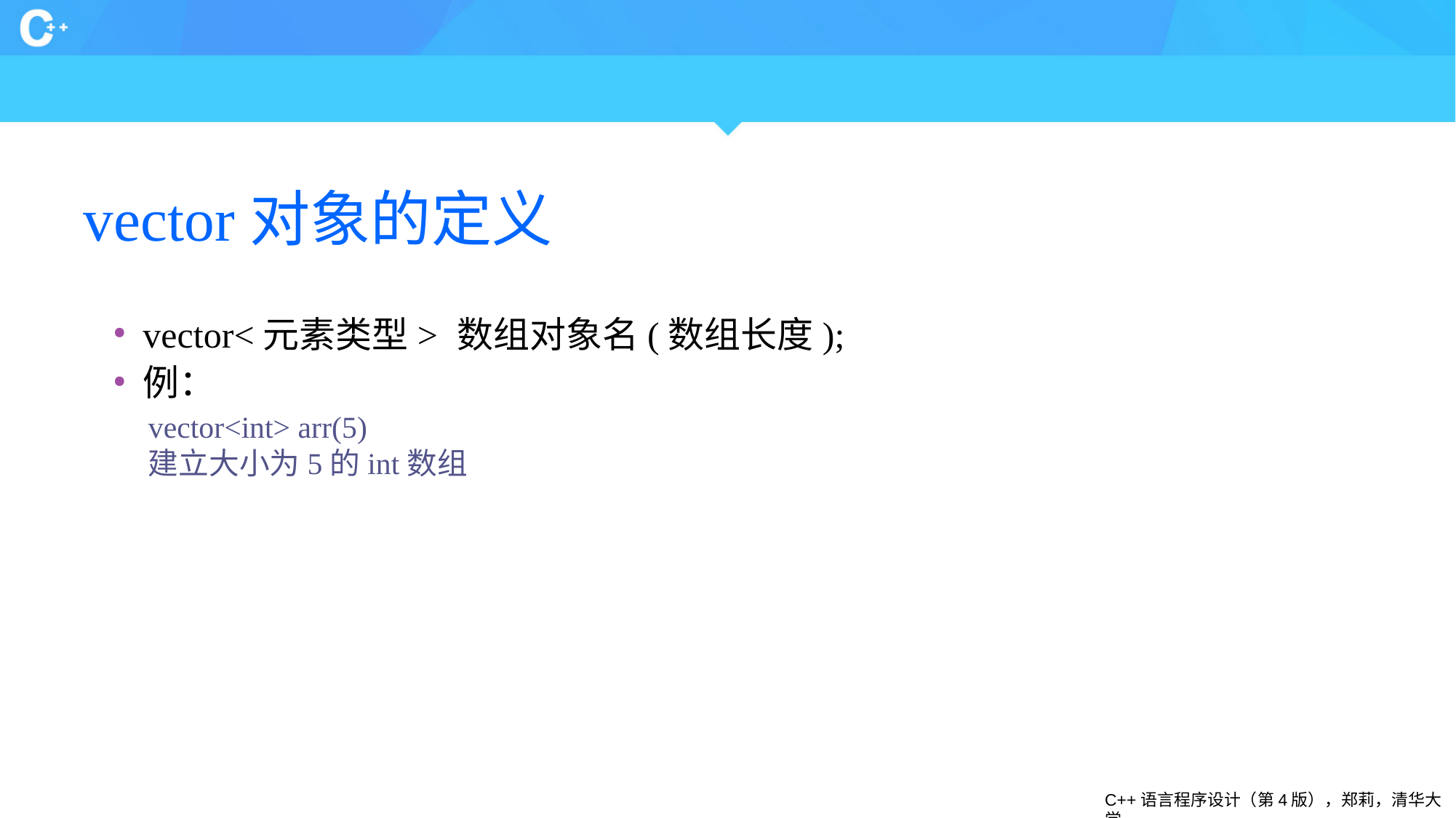

# vector对象的定义
vector<元素类型> 数组对象名(数组长度);
例：
vector<int> arr(5)
建立大小为5的int数组